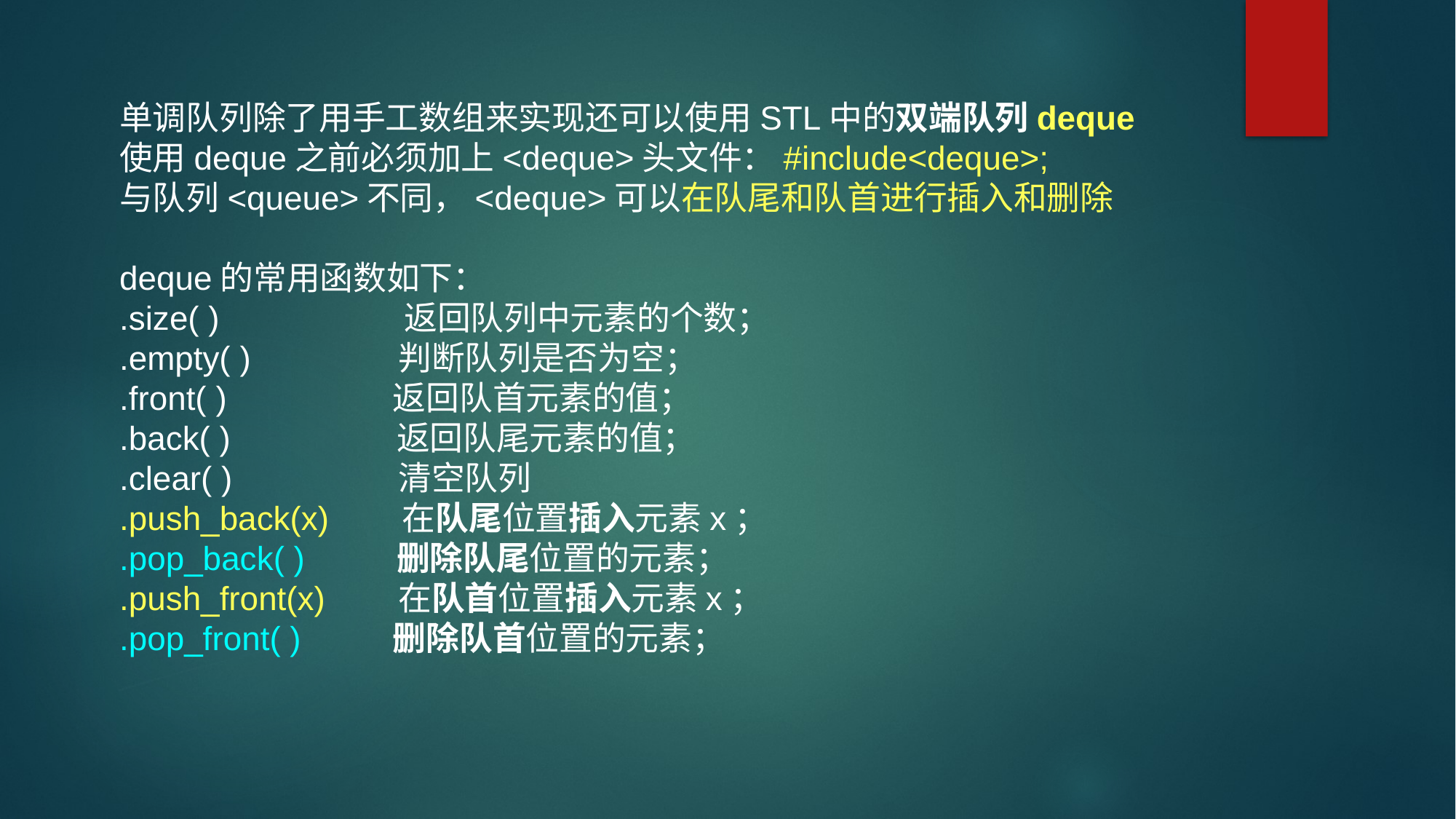

单调队列除了用手工数组来实现还可以使用STL中的双端队列deque
使用deque之前必须加上<deque>头文件：#include<deque>;
与队列<queue>不同，<deque>可以在队尾和队首进行插入和删除

deque的常用函数如下：
.size( )                   返回队列中元素的个数；
.empty( )               判断队列是否为空；
.front( )                 返回队首元素的值；
.back( )                 返回队尾元素的值；
.clear( )                 清空队列
.push_back(x)       在队尾位置插入元素x；
.pop_back( )         删除队尾位置的元素；
.push_front(x)       在队首位置插入元素x；
.pop_front( )         删除队首位置的元素；